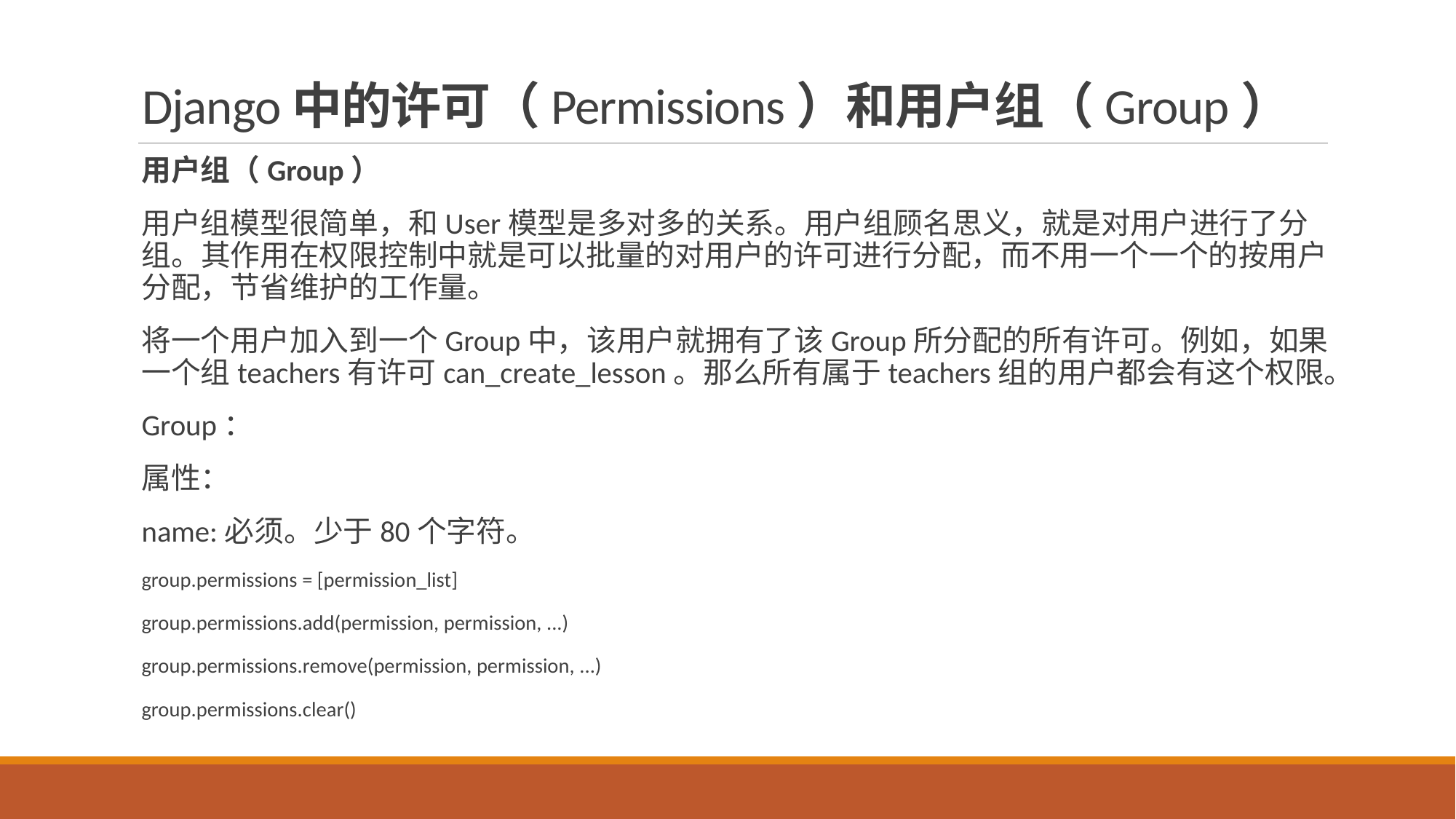

# Django中的许可（Permissions）和用户组（Group）
用户组（Group）
用户组模型很简单，和User模型是多对多的关系。用户组顾名思义，就是对用户进行了分组。其作用在权限控制中就是可以批量的对用户的许可进行分配，而不用一个一个的按用户分配，节省维护的工作量。
将一个用户加入到一个Group中，该用户就拥有了该Group所分配的所有许可。例如，如果一个组teachers有许可can_create_lesson。那么所有属于teachers组的用户都会有这个权限。
Group：
属性：
name:必须。少于80个字符。
group.permissions = [permission_list]
group.permissions.add(permission, permission, ...)
group.permissions.remove(permission, permission, ...)
group.permissions.clear()